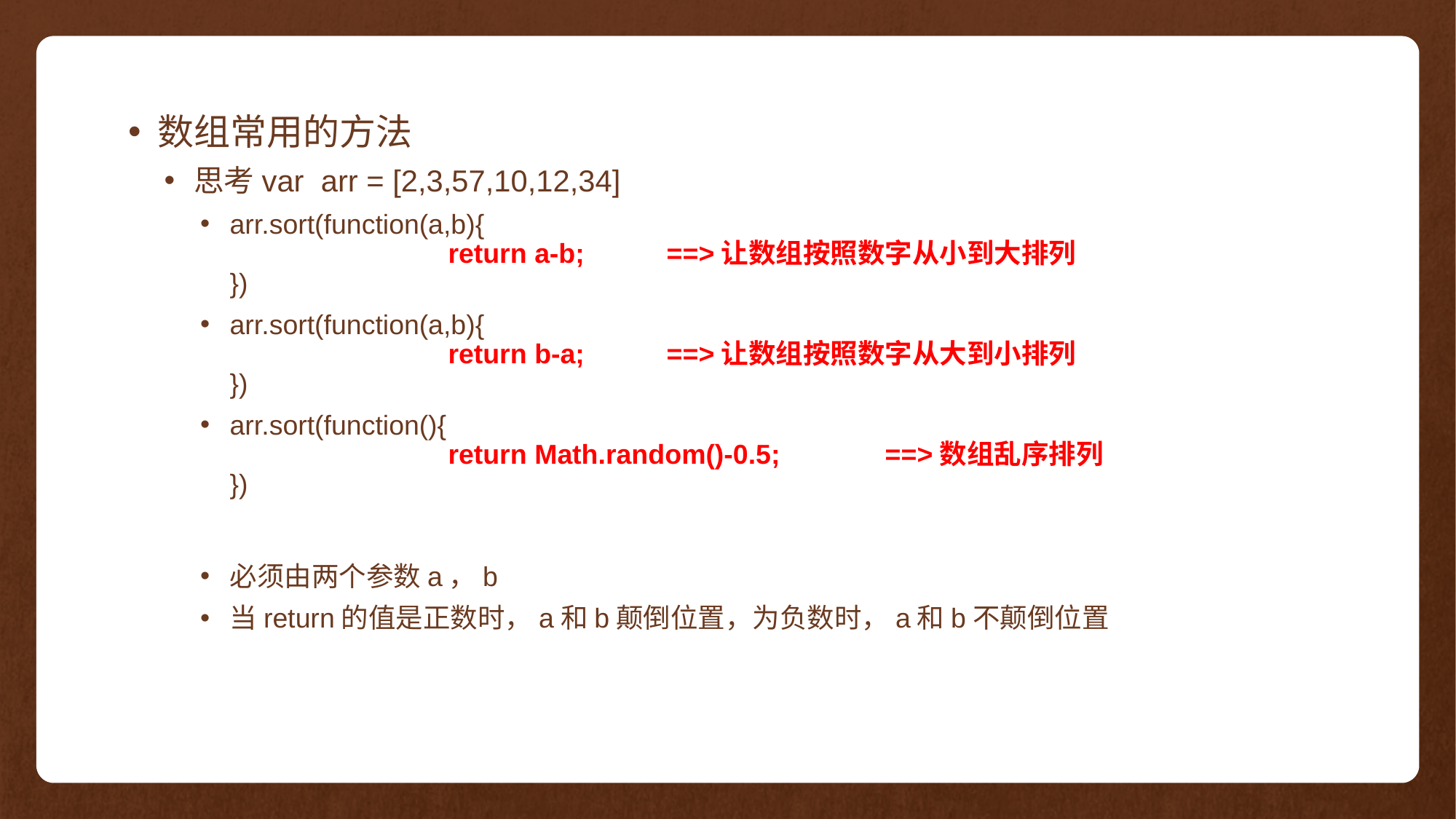

数组常用的方法
思考var  arr = [2,3,57,10,12,34]
arr.sort(function(a,b){
		return a-b;	==>让数组按照数字从小到大排列
})
arr.sort(function(a,b){
		return b-a;	==>让数组按照数字从大到小排列
})
arr.sort(function(){
		return Math.random()-0.5;	==>数组乱序排列
})

必须由两个参数a，b
当return的值是正数时，a和b颠倒位置，为负数时，a和b不颠倒位置